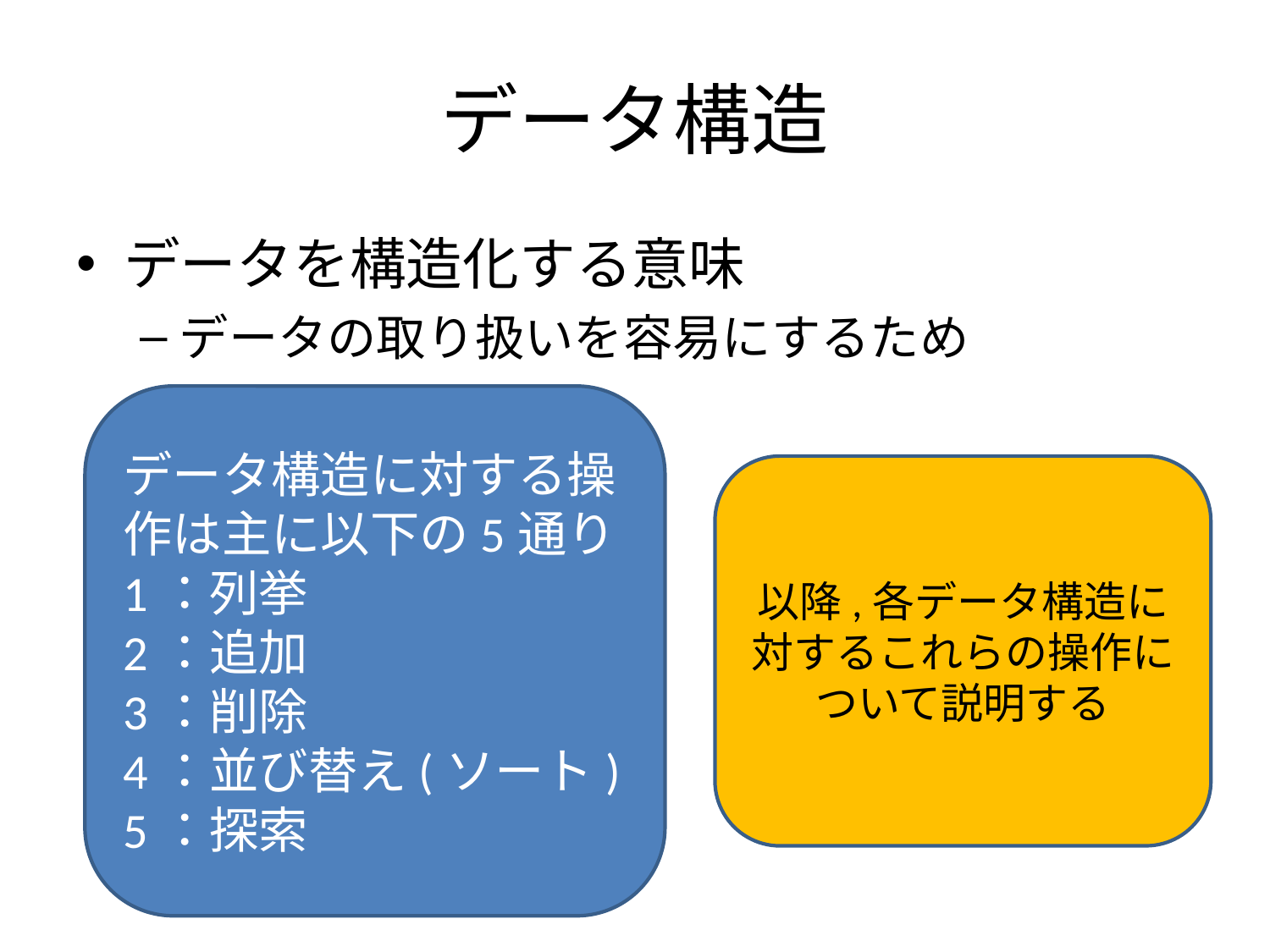

# データ構造
データを構造化する意味
データの取り扱いを容易にするため

データ構造に対する操作は主に以下の5通り
1：列挙
2：追加
3：削除
4：並び替え(ソート)
5：探索
以降,各データ構造に対するこれらの操作について説明する